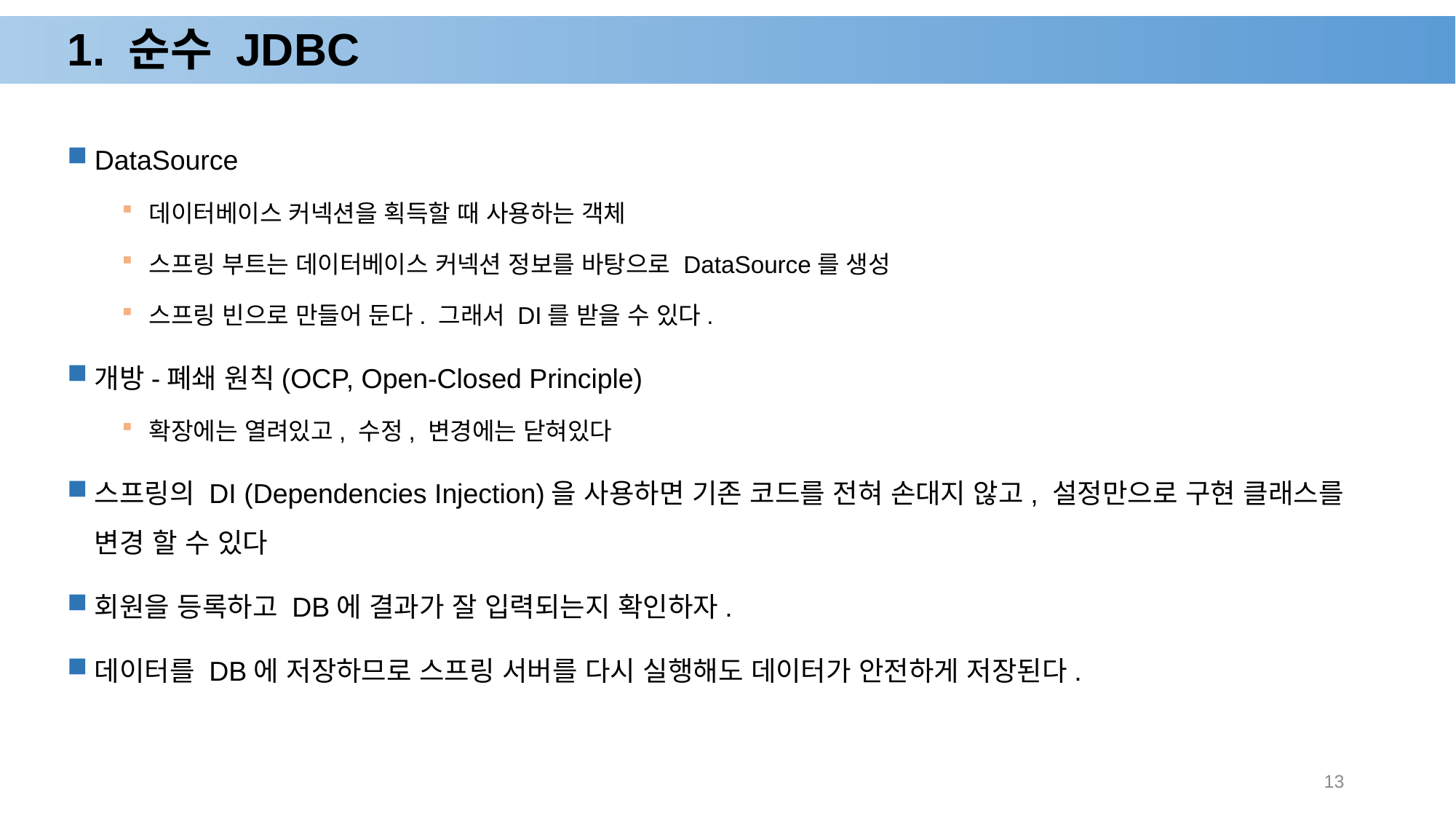

# 1. 순수 JDBC
DataSource
데이터베이스 커넥션을 획득할 때 사용하는 객체
스프링 부트는 데이터베이스 커넥션 정보를 바탕으로 DataSource를 생성
스프링 빈으로 만들어 둔다. 그래서 DI를 받을 수 있다.
개방-폐쇄 원칙(OCP, Open-Closed Principle)
확장에는 열려있고, 수정, 변경에는 닫혀있다
스프링의 DI (Dependencies Injection)을 사용하면 기존 코드를 전혀 손대지 않고, 설정만으로 구현 클래스를 변경 할 수 있다
회원을 등록하고 DB에 결과가 잘 입력되는지 확인하자.
데이터를 DB에 저장하므로 스프링 서버를 다시 실행해도 데이터가 안전하게 저장된다.
13